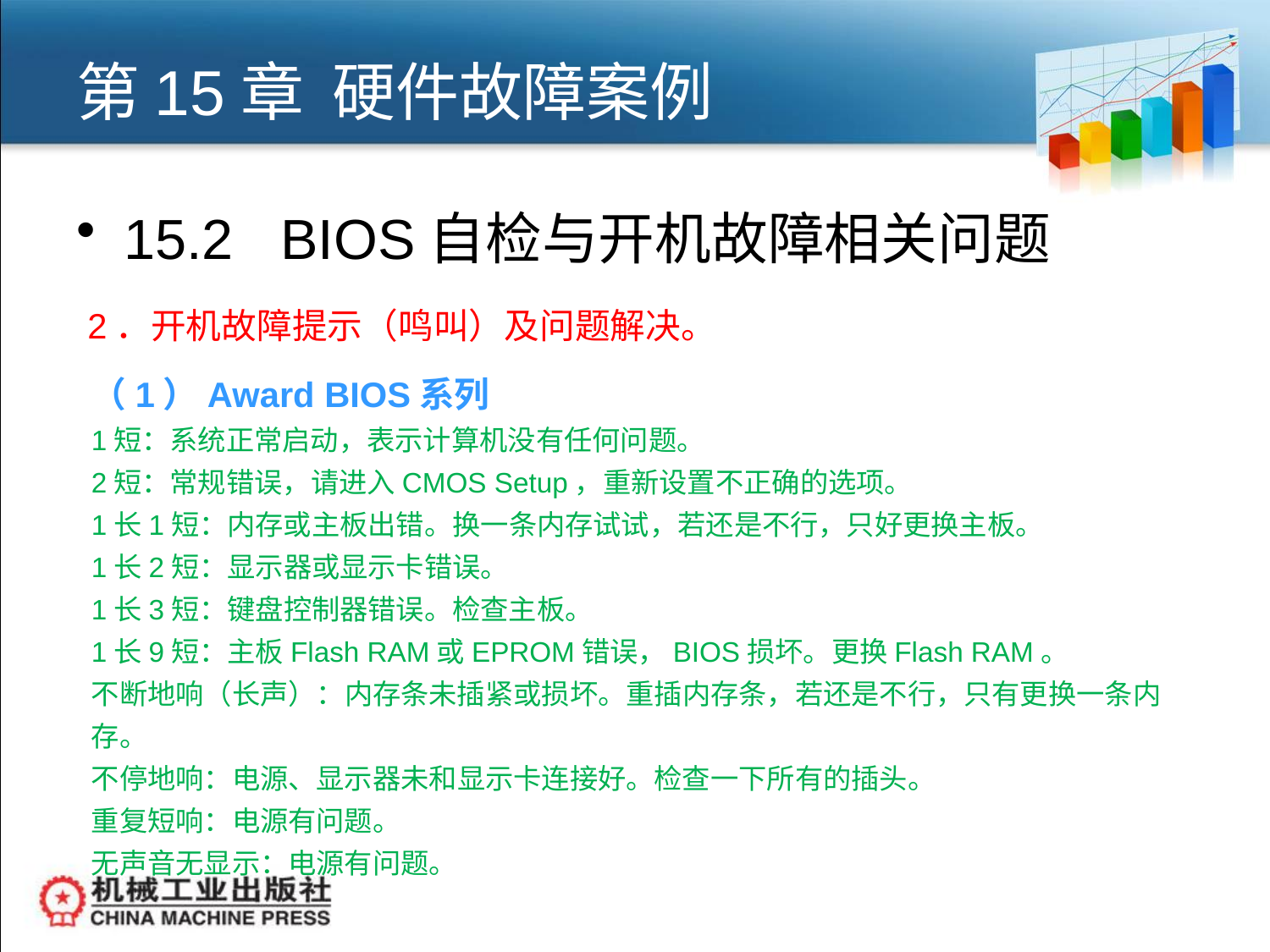

# 第15章  硬件故障案例
15.2   BIOS自检与开机故障相关问题
2．开机故障提示（鸣叫）及问题解决。
（1）Award BIOS系列
1短：系统正常启动，表示计算机没有任何问题。
2短：常规错误，请进入CMOS Setup，重新设置不正确的选项。
1长1短：内存或主板出错。换一条内存试试，若还是不行，只好更换主板。
1长2短：显示器或显示卡错误。
1长3短：键盘控制器错误。检查主板。
1长9短：主板Flash RAM或EPROM错误，BIOS损坏。更换Flash RAM。
不断地响（长声）：内存条未插紧或损坏。重插内存条，若还是不行，只有更换一条内存。
不停地响：电源、显示器未和显示卡连接好。检查一下所有的插头。
重复短响：电源有问题。
无声音无显示：电源有问题。